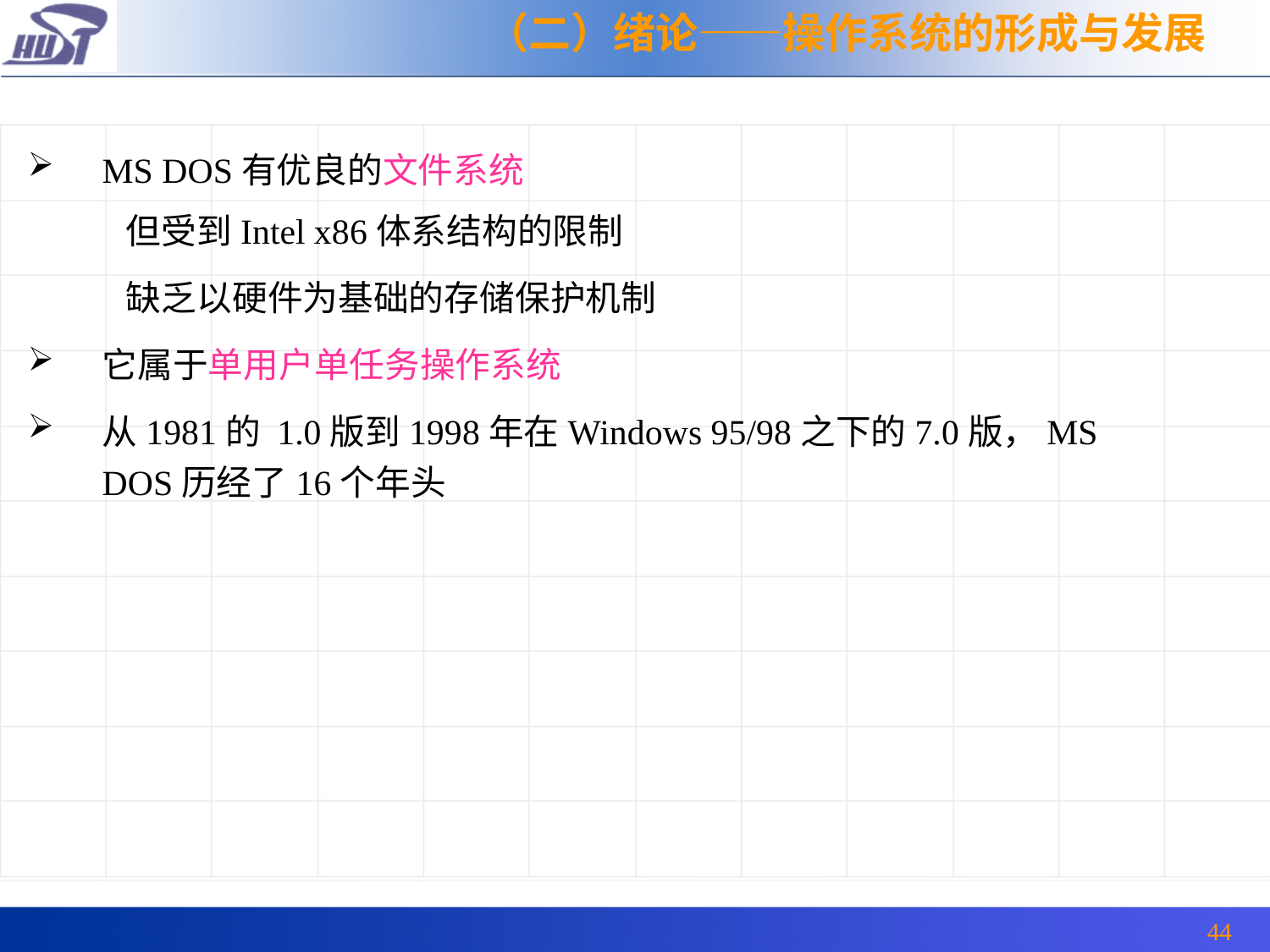

（二）绪论——操作系统的形成与发展
MS DOS有优良的文件系统
	  但受到Intel x86体系结构的限制
	  缺乏以硬件为基础的存储保护机制
它属于单用户单任务操作系统
从1981的 1.0版到1998年在Windows 95/98之下的7.0版，MS DOS历经了16个年头
44